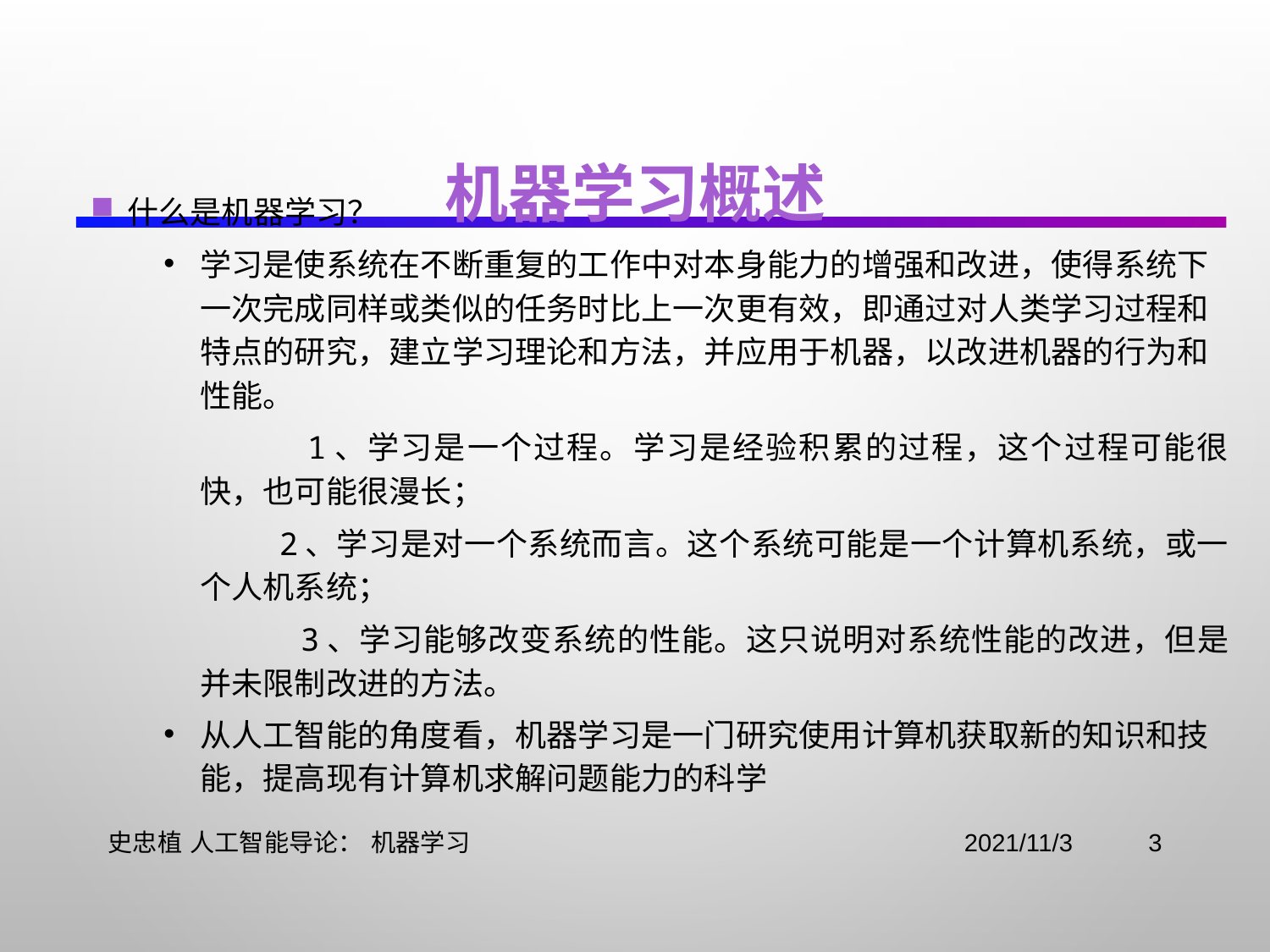

# 机器学习概述
什么是机器学习？
学习是使系统在不断重复的工作中对本身能力的增强和改进，使得系统下一次完成同样或类似的任务时比上一次更有效，即通过对人类学习过程和特点的研究，建立学习理论和方法，并应用于机器，以改进机器的行为和性能。
       1、学习是一个过程。学习是经验积累的过程，这个过程可能很快，也可能很漫长；
      2、学习是对一个系统而言。这个系统可能是一个计算机系统，或一个人机系统；
       3、学习能够改变系统的性能。这只说明对系统性能的改进，但是并未限制改进的方法。
从人工智能的角度看，机器学习是一门研究使用计算机获取新的知识和技能，提高现有计算机求解问题能力的科学
史忠植 人工智能导论： 机器学习
2021/11/3
3